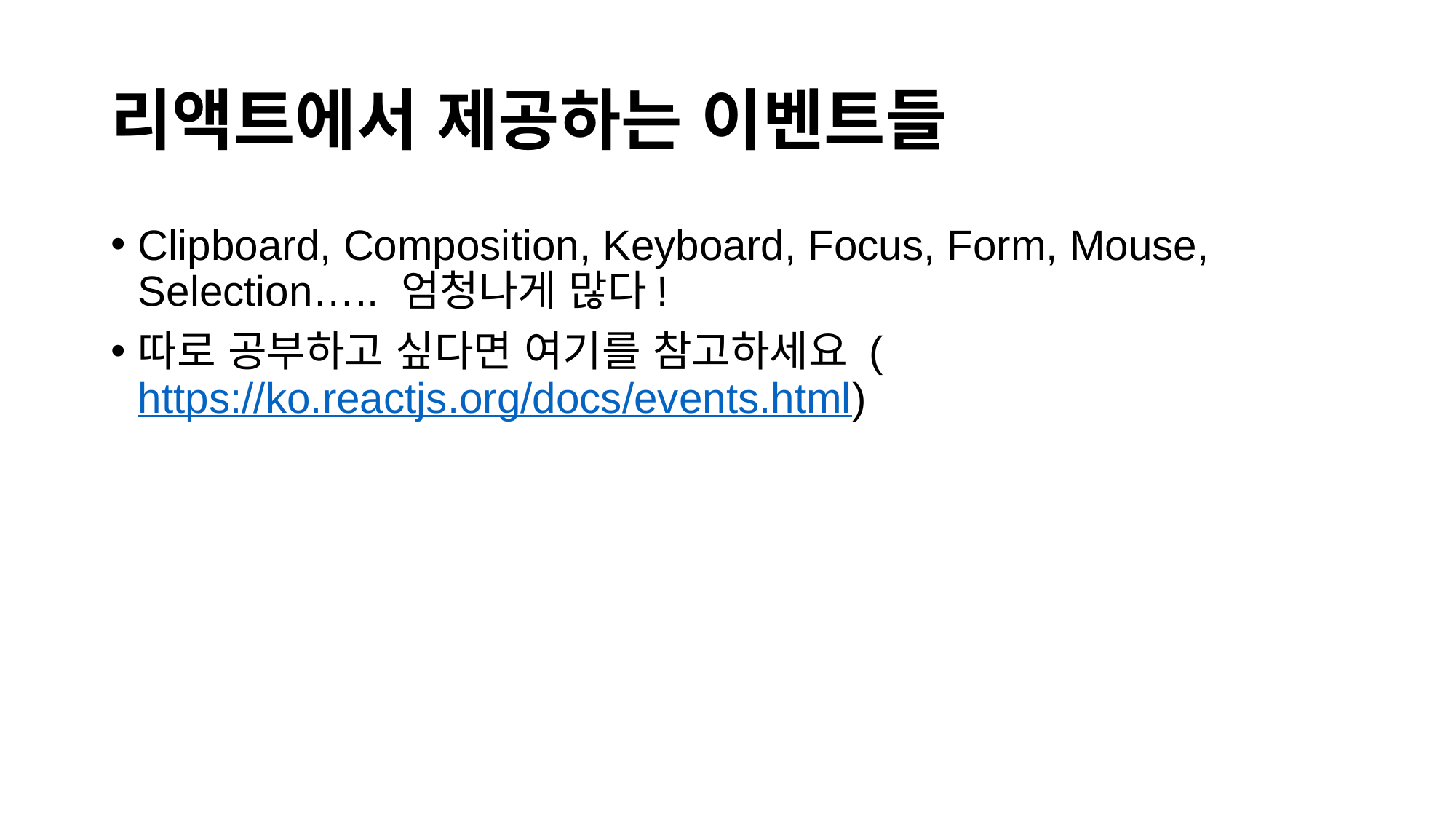

# 리액트에서 제공하는 이벤트들
Clipboard, Composition, Keyboard, Focus, Form, Mouse, Selection….. 엄청나게 많다!
따로 공부하고 싶다면 여기를 참고하세요 (https://ko.reactjs.org/docs/events.html)